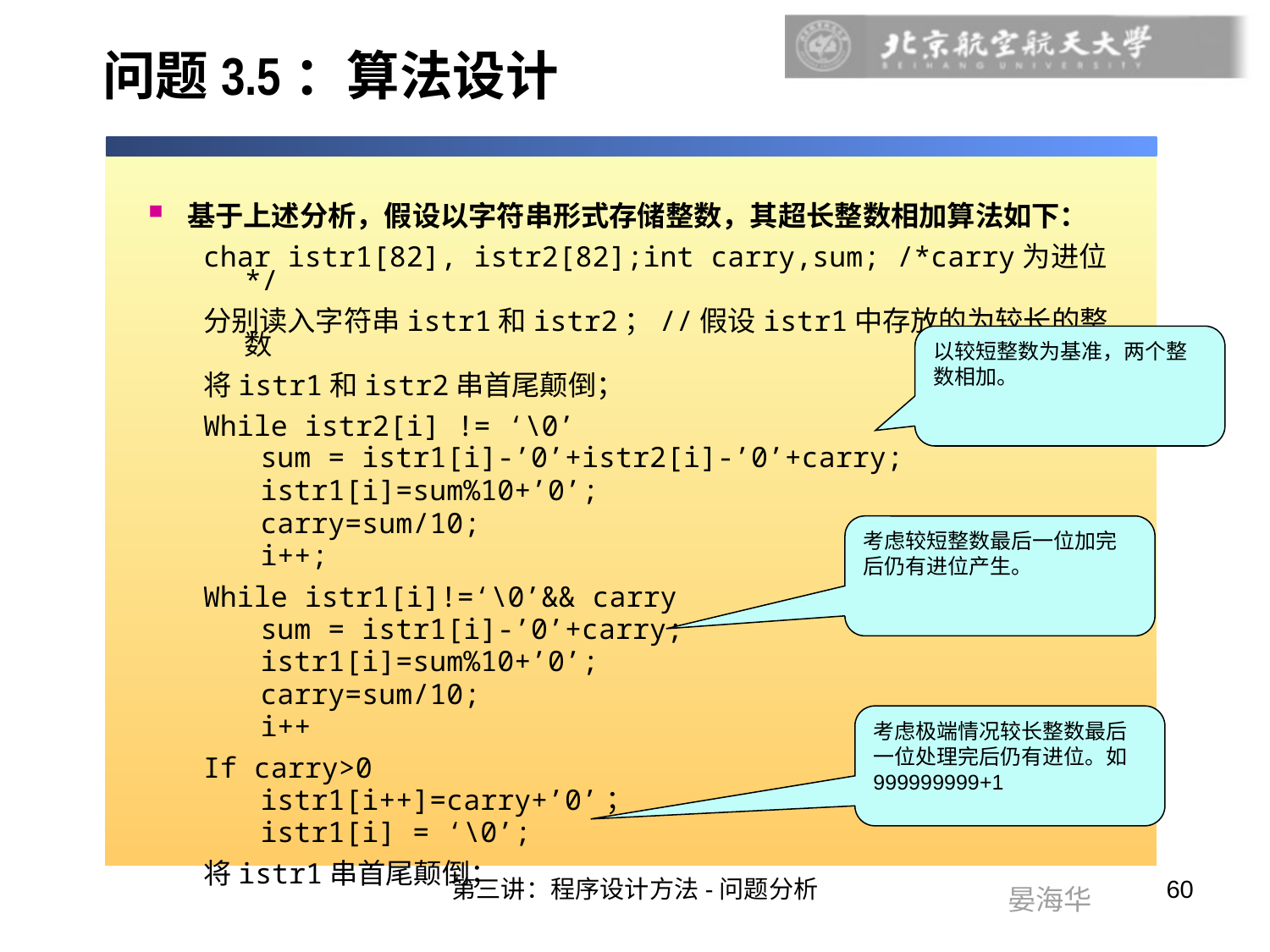

# 问题3.5：算法设计
基于上述分析，假设以字符串形式存储整数，其超长整数相加算法如下：
char istr1[82], istr2[82];int carry,sum; /*carry为进位*/
分别读入字符串istr1和istr2；//假设istr1中存放的为较长的整数
将istr1和istr2串首尾颠倒；
While istr2[i] != ‘\0’
sum = istr1[i]-’0’+istr2[i]-’0’+carry;
istr1[i]=sum%10+’0’;
carry=sum/10;
i++;
While istr1[i]!=‘\0’&& carry
sum = istr1[i]-’0’+carry;
istr1[i]=sum%10+’0’;
carry=sum/10;
i++
If carry>0
istr1[i++]=carry+’0’；
istr1[i] = ‘\0’;
将istr1串首尾颠倒；
以较短整数为基准，两个整数相加。
考虑较短整数最后一位加完后仍有进位产生。
考虑极端情况较长整数最后一位处理完后仍有进位。如999999999+1
第三讲：程序设计方法-问题分析
60